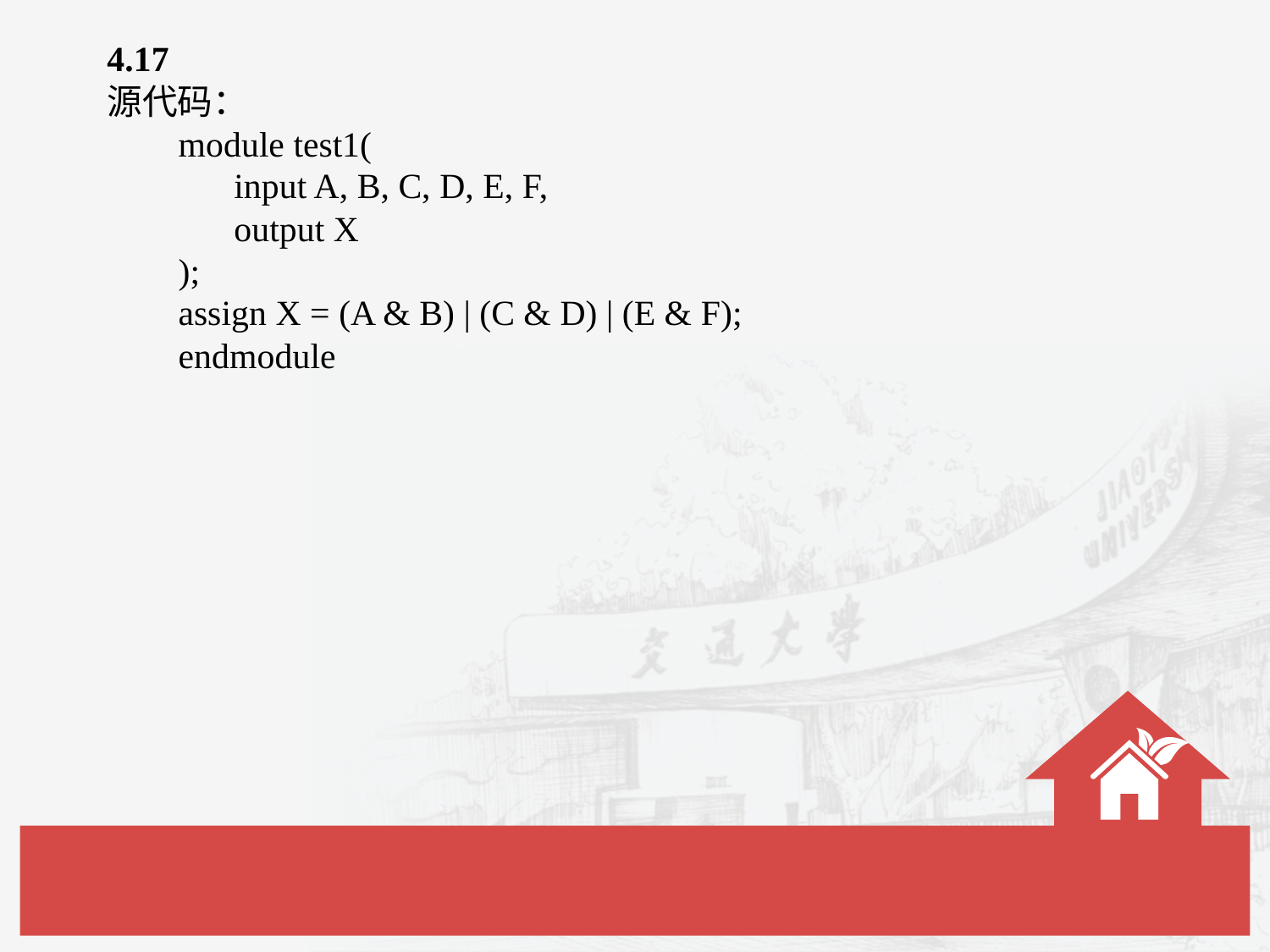

4.17
源代码：
        module test1(
    	input A, B, C, D, E, F,
    	output X
        );
        assign X = (A & B) | (C & D) | (E & F);
        endmodule